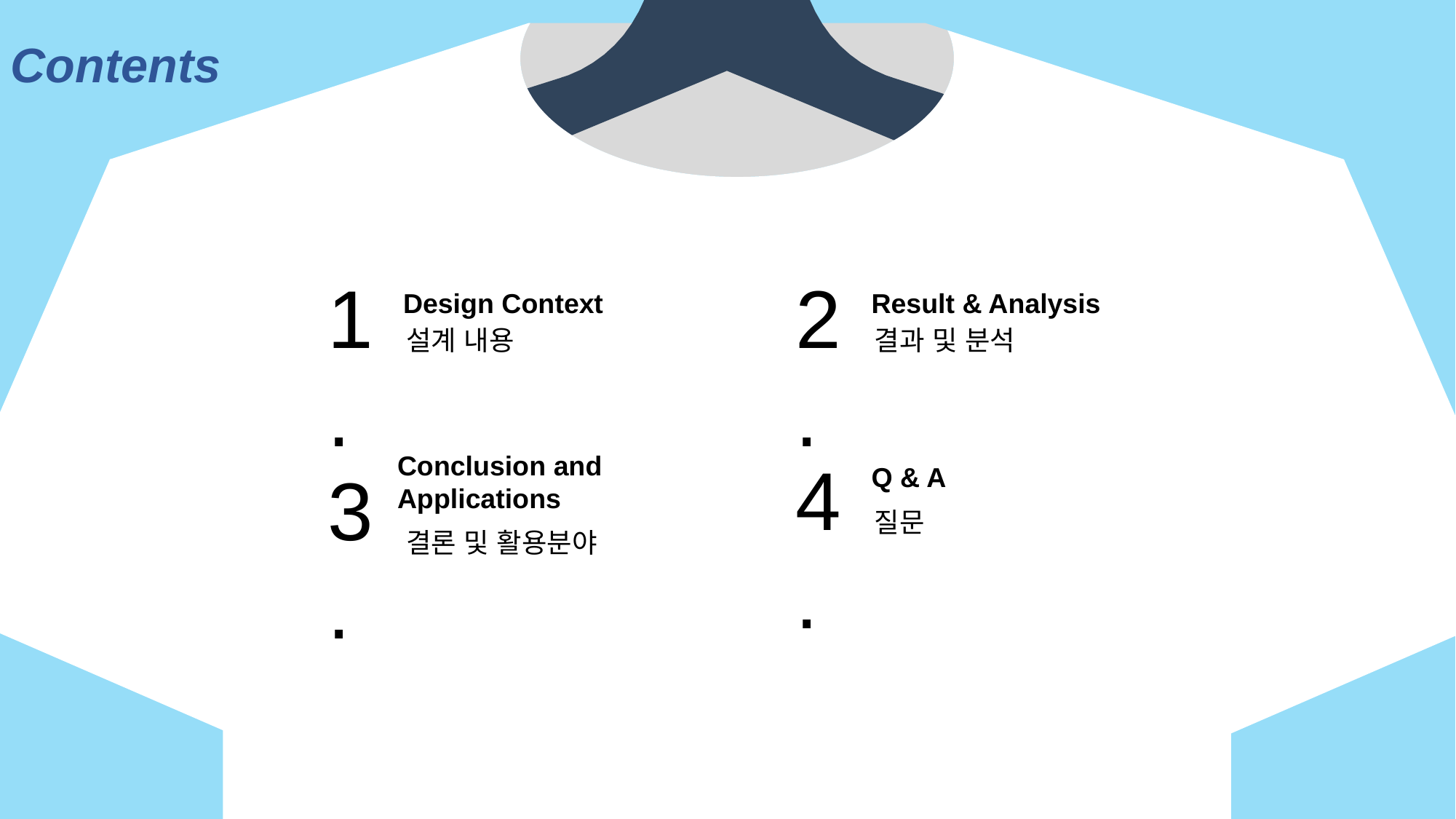

Contents

1.
Design Context
설계 내용
2.
Result & Analysis
결과 및 분석
Conclusion and Applications
3.
결론 및 활용분야
4.
Q & A
질문